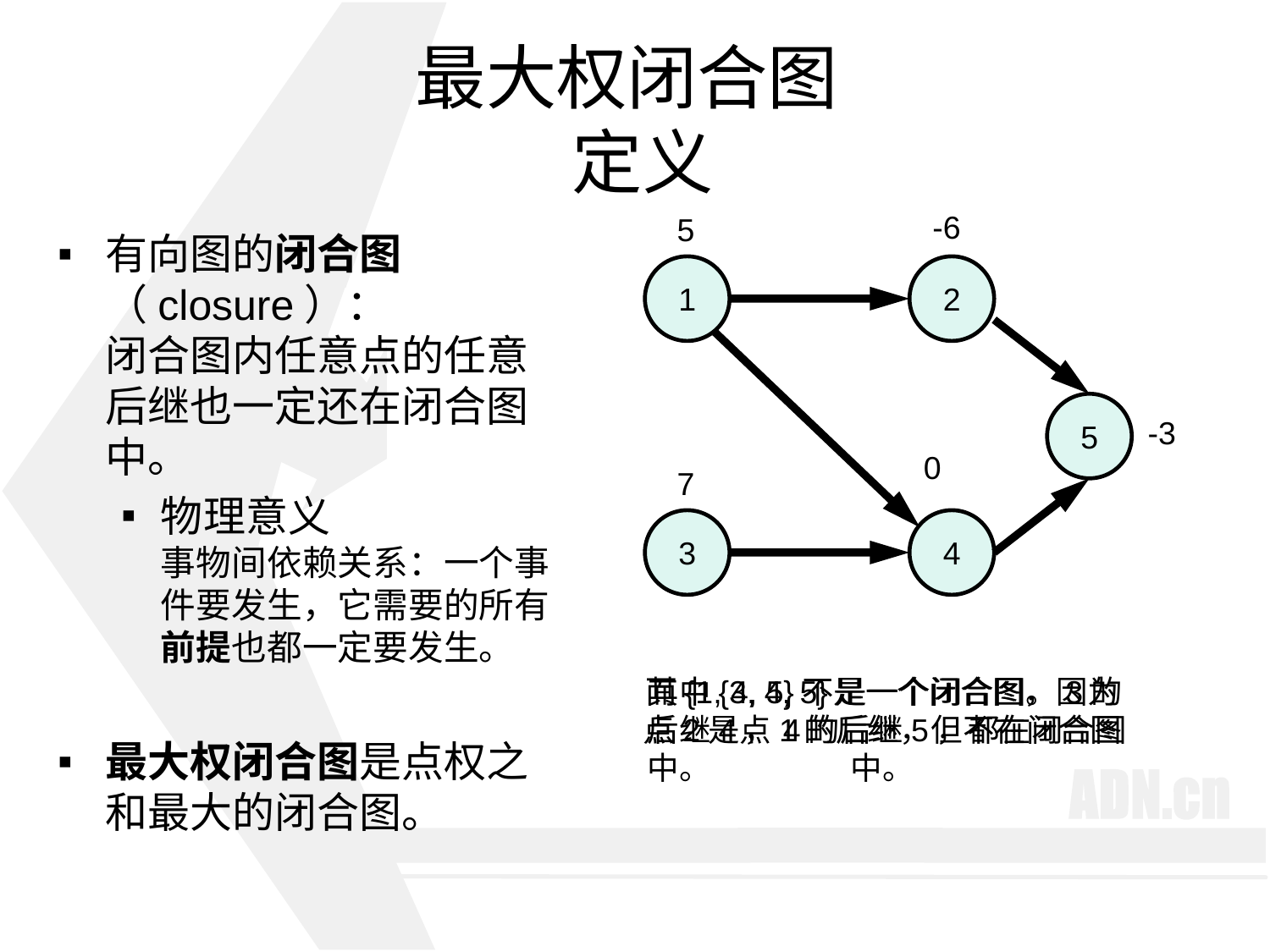

# 最大权闭合图 定义
-6
5
有向图的闭合图（closure）：
闭合图内任意点的任意后继也一定还在闭合图中。
物理意义
事物间依赖关系：一个事件要发生，它需要的所有前提也都一定要发生。

最大权闭合图是点权之和最大的闭合图。
1
2

5
-3
0
7

3
4

而{1, 4, 5}不是一个闭合图，因为点2是点1的后继，但不在闭合图中。
其中{3, 4, 5}是一个闭合图。3的后继4，4的后继5，都在闭合图中。